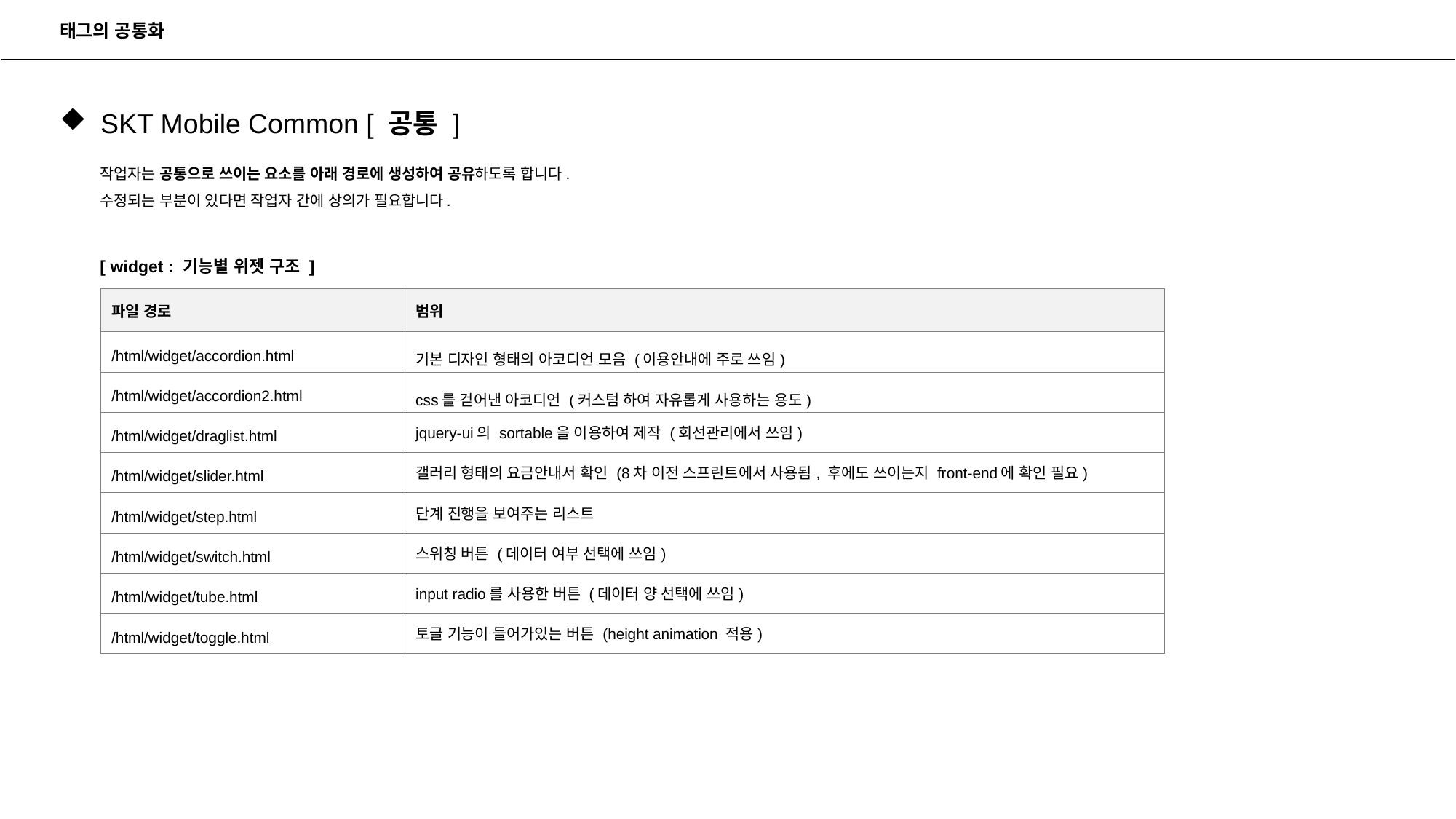

태그의 공통화
SKT Mobile Common [ 공통 ]
작업자는 공통으로 쓰이는 요소를 아래 경로에 생성하여 공유하도록 합니다.
수정되는 부분이 있다면 작업자 간에 상의가 필요합니다.
[ widget : 기능별 위젯 구조 ]
| 파일 경로 | 범위 |
| --- | --- |
| /html/widget/accordion.html | 기본 디자인 형태의 아코디언 모음 (이용안내에 주로 쓰임) |
| /html/widget/accordion2.html | css를 걷어낸 아코디언 (커스텀 하여 자유롭게 사용하는 용도) |
| /html/widget/draglist.html | jquery-ui의 sortable을 이용하여 제작 (회선관리에서 쓰임) |
| /html/widget/slider.html | 갤러리 형태의 요금안내서 확인 (8차 이전 스프린트에서 사용됨, 후에도 쓰이는지 front-end에 확인 필요) |
| /html/widget/step.html | 단계 진행을 보여주는 리스트 |
| /html/widget/switch.html | 스위칭 버튼 (데이터 여부 선택에 쓰임) |
| /html/widget/tube.html | input radio를 사용한 버튼 (데이터 양 선택에 쓰임) |
| /html/widget/toggle.html | 토글 기능이 들어가있는 버튼 (height animation 적용) |